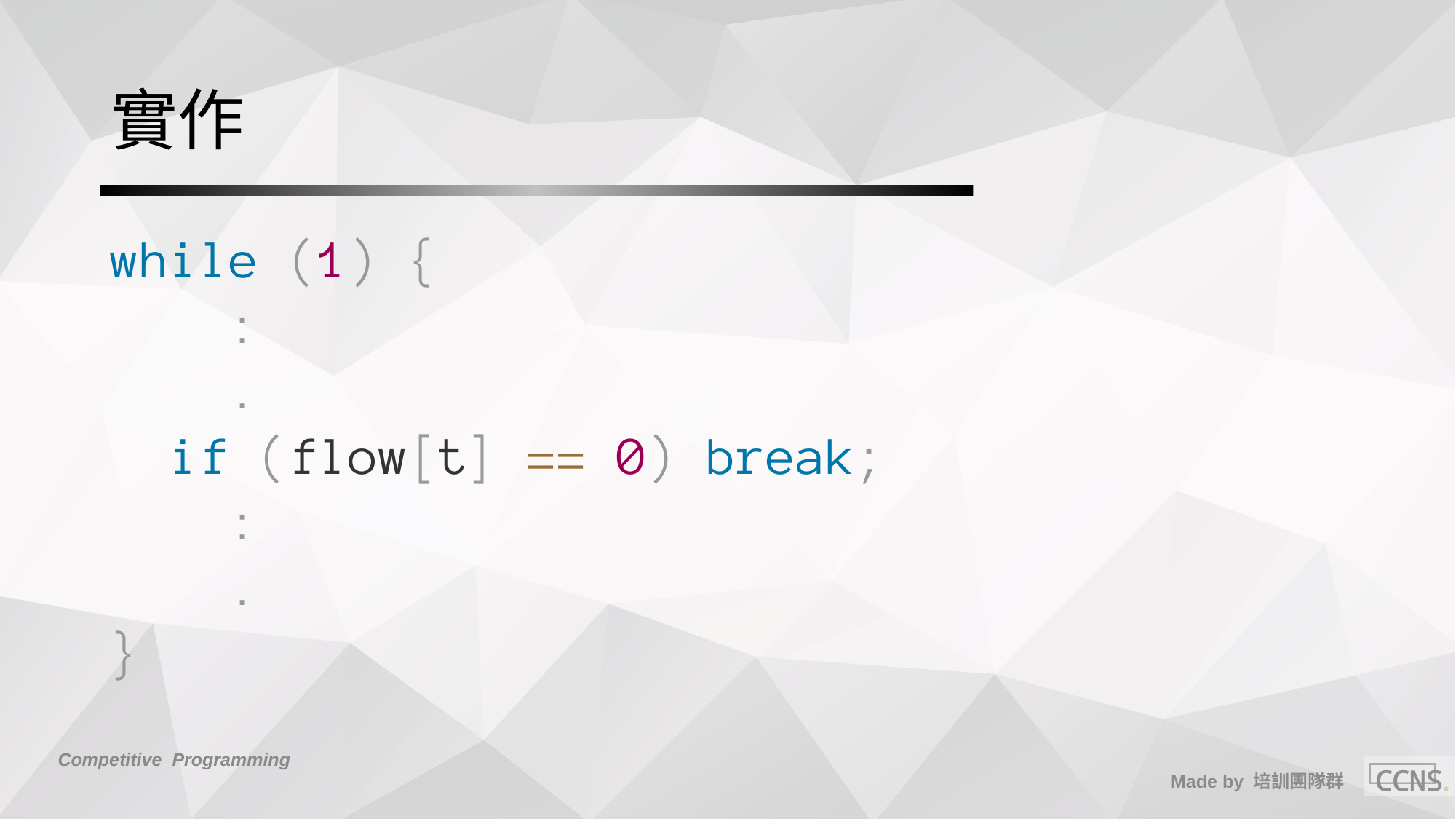

# 實作
while (1) {
    :
    .
  if (flow[t] == 0) break;
    :
    .
}